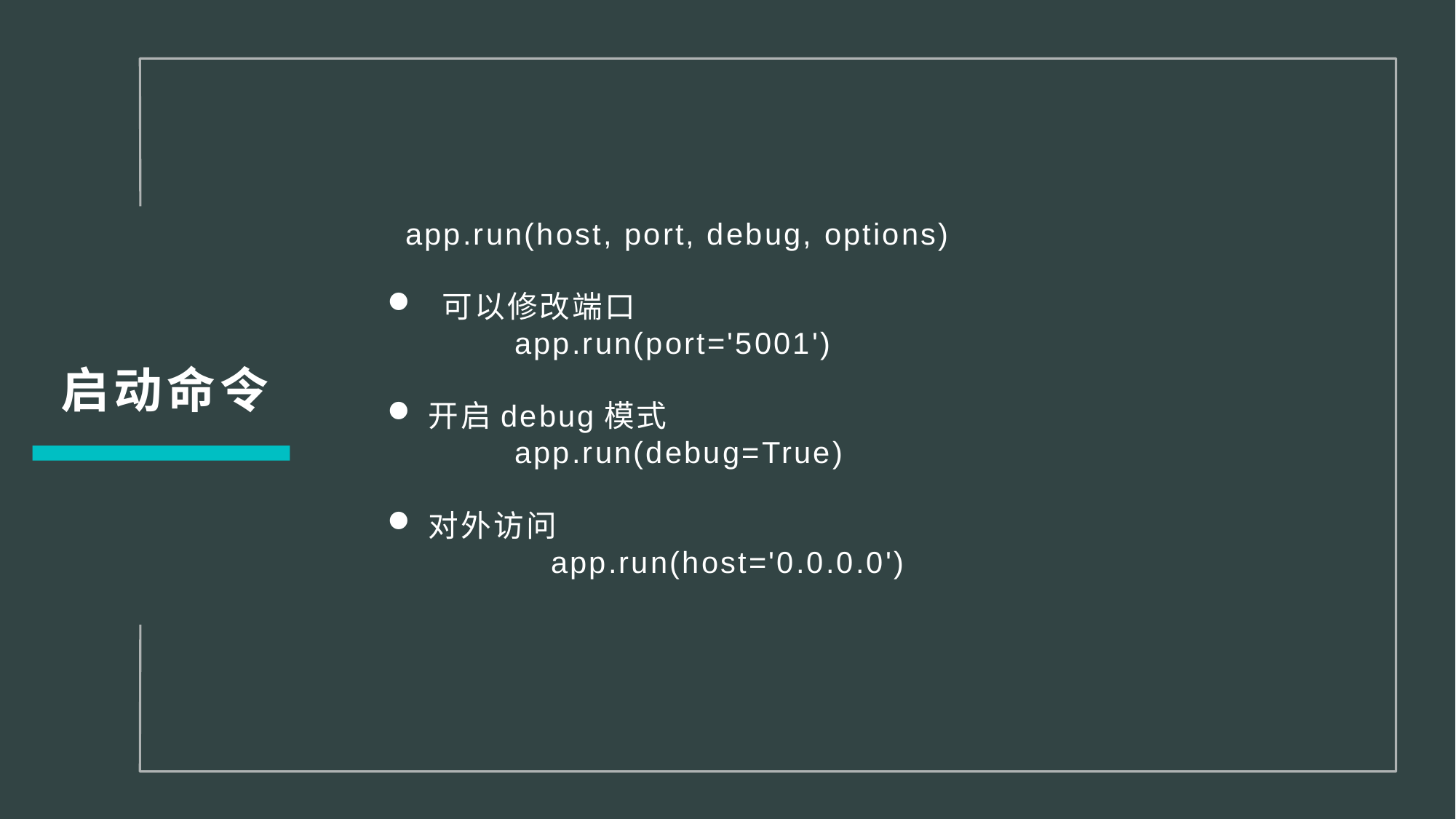

app.run(host, port, debug, options)

可以修改端口
	app.run(port='5001')

开启debug模式
	app.run(debug=True)

对外访问
 	app.run(host='0.0.0.0')

启动命令